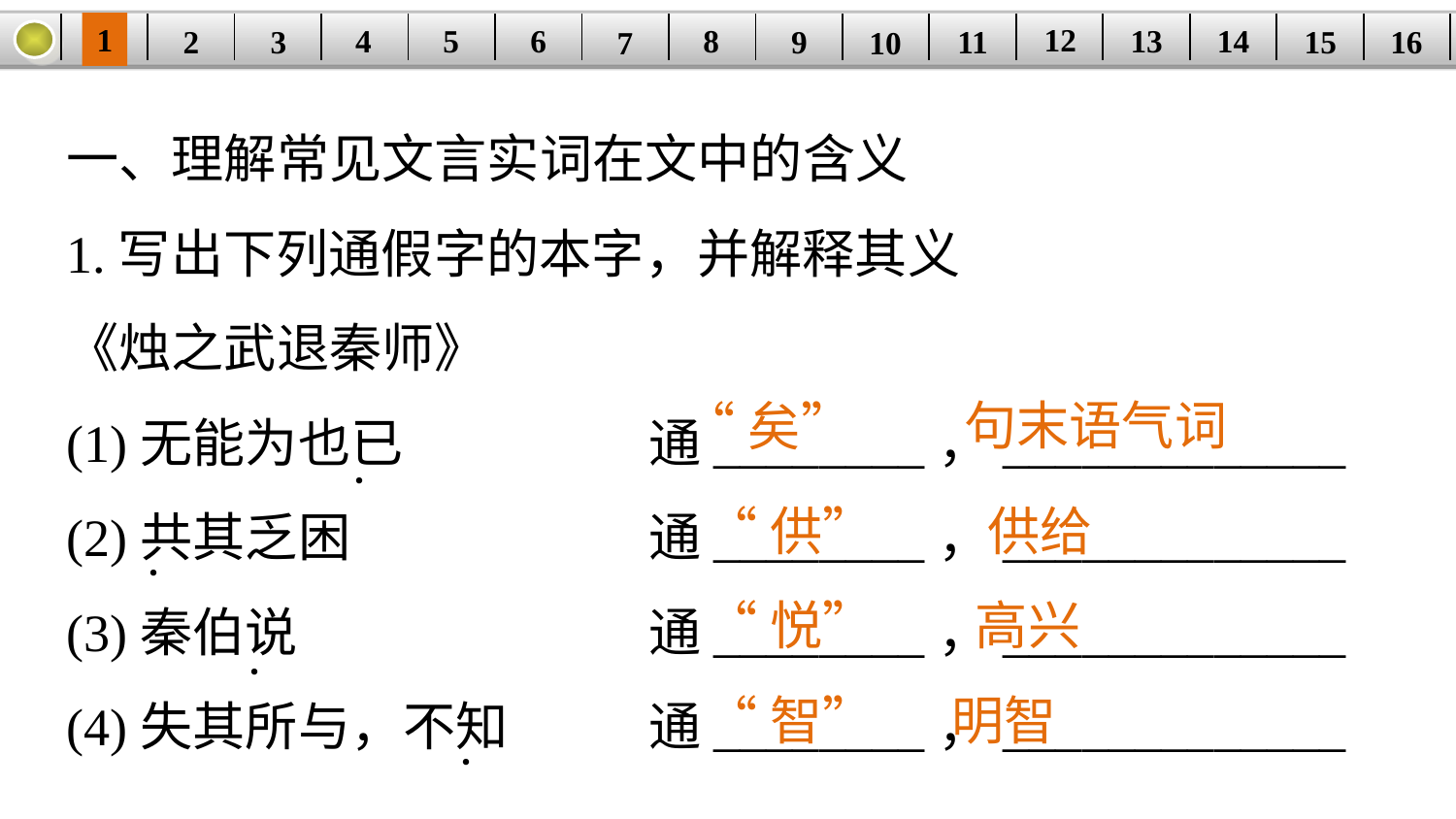

1
12
6
14
8
5
|  |  |  |  |  |  |  |  |  |  |  |  |  |  |  |  |
| --- | --- | --- | --- | --- | --- | --- | --- | --- | --- | --- | --- | --- | --- | --- | --- |
13
4
15
2
9
3
11
16
10
7

一、理解常见文言实词在文中的含义
1.写出下列通假字的本字，并解释其义
《烛之武退秦师》
(1)无能为也已　　　	通________，_____________
(2)共其乏困  	   	通________，_____________
(3)秦伯说  	             	通________，_____________
(4)失其所与，不知  	通________，_____________
句末语气词
“矣”
·
“供”　     供给
“悦”　    高兴
“智”  　明智
·
·
·